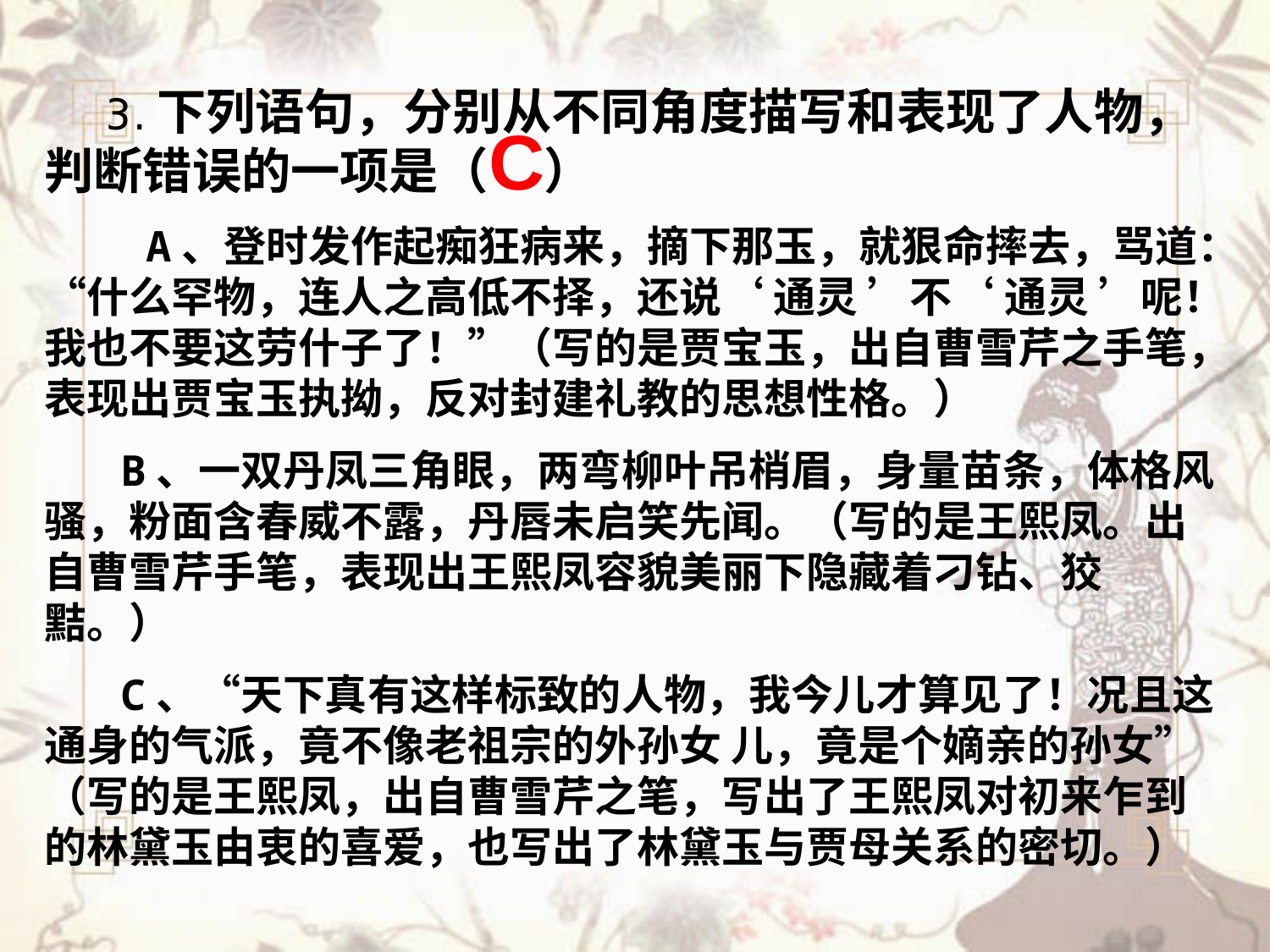

3.下列语句，分别从不同角度描写和表现了人物，判断错误的一项是（     ）
    A、登时发作起痴狂病来，摘下那玉，就狠命摔去，骂道：“什么罕物，连人之高低不择，还说‘ 通灵 ’不‘ 通灵 ’呢！我也不要这劳什子了！”（写的是贾宝玉，出自曹雪芹之手笔，表现出贾宝玉执拗，反对封建礼教的思想性格。）
   B、一双丹凤三角眼，两弯柳叶吊梢眉，身量苗条，体格风骚，粉面含春威不露，丹唇未启笑先闻。（写的是王熙凤。出自曹雪芹手笔，表现出王熙凤容貌美丽下隐藏着刁钻、狡黠。）
   C、“天下真有这样标致的人物，我今儿才算见了！况且这通身的气派，竟不像老祖宗的外孙女 儿，竟是个嫡亲的孙女”（写的是王熙凤，出自曹雪芹之笔，写出了王熙凤对初来乍到的林黛玉由衷的喜爱，也写出了林黛玉与贾母关系的密切。）
 C